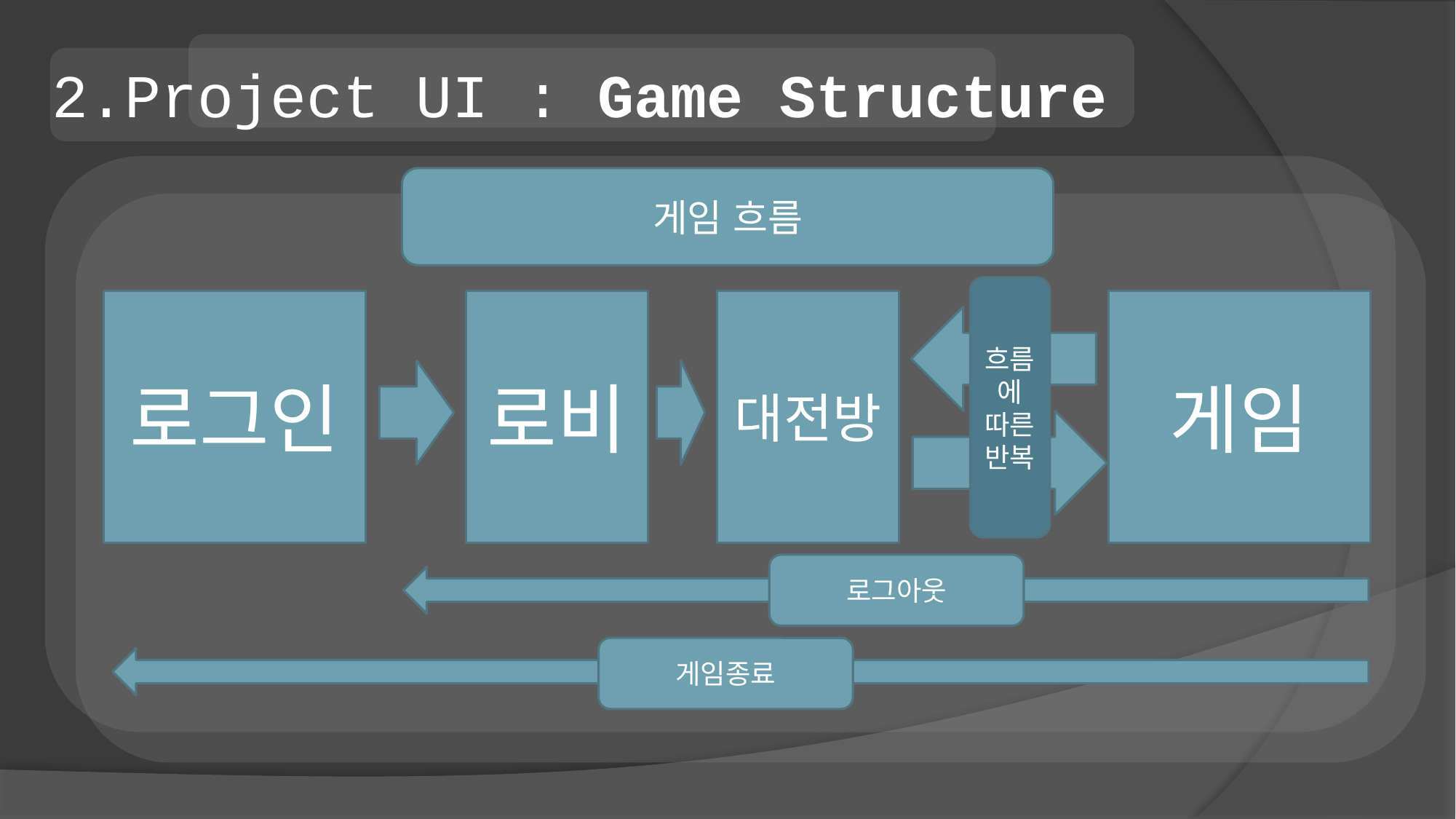

2.Project UI : Game Structure

게임 흐름
흐름에 따른 반복
로그인
로비
대전방
게임

로그아웃
게임종료